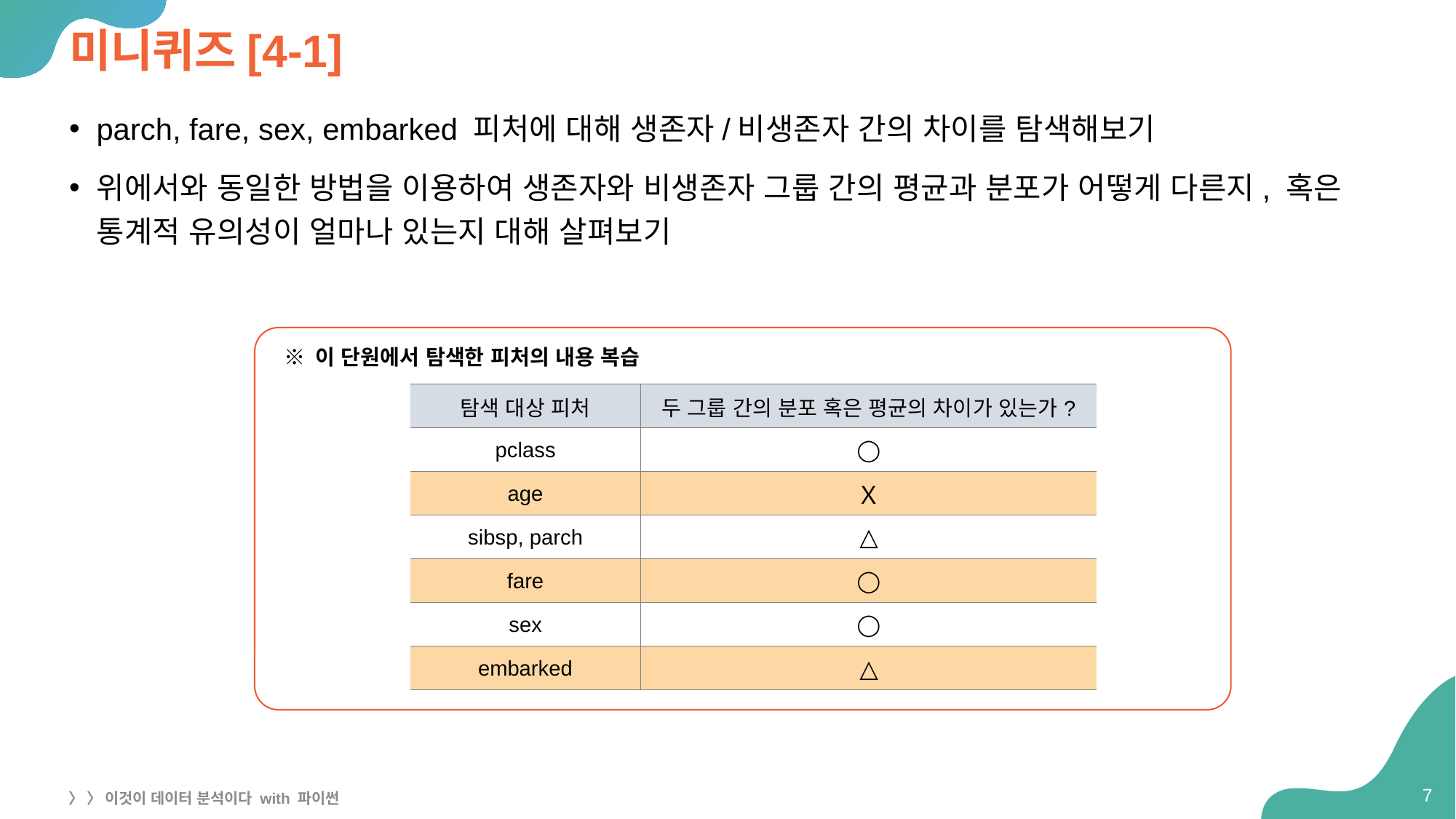

# 미니퀴즈[4-1]
parch, fare, sex, embarked 피처에 대해 생존자/비생존자 간의 차이를 탐색해보기
위에서와 동일한 방법을 이용하여 생존자와 비생존자 그룹 간의 평균과 분포가 어떻게 다른지, 혹은 통계적 유의성이 얼마나 있는지 대해 살펴보기

※ 이 단원에서 탐색한 피처의 내용 복습
| 탐색 대상 피처 | 두 그룹 간의 분포 혹은 평균의 차이가 있는가? |
| --- | --- |
| pclass | ◯ |
| age | Ｘ |
| sibsp, parch | △ |
| fare | ◯ |
| sex | ◯ |
| embarked | △ |
7
〉 〉 이것이 데이터 분석이다 with 파이썬